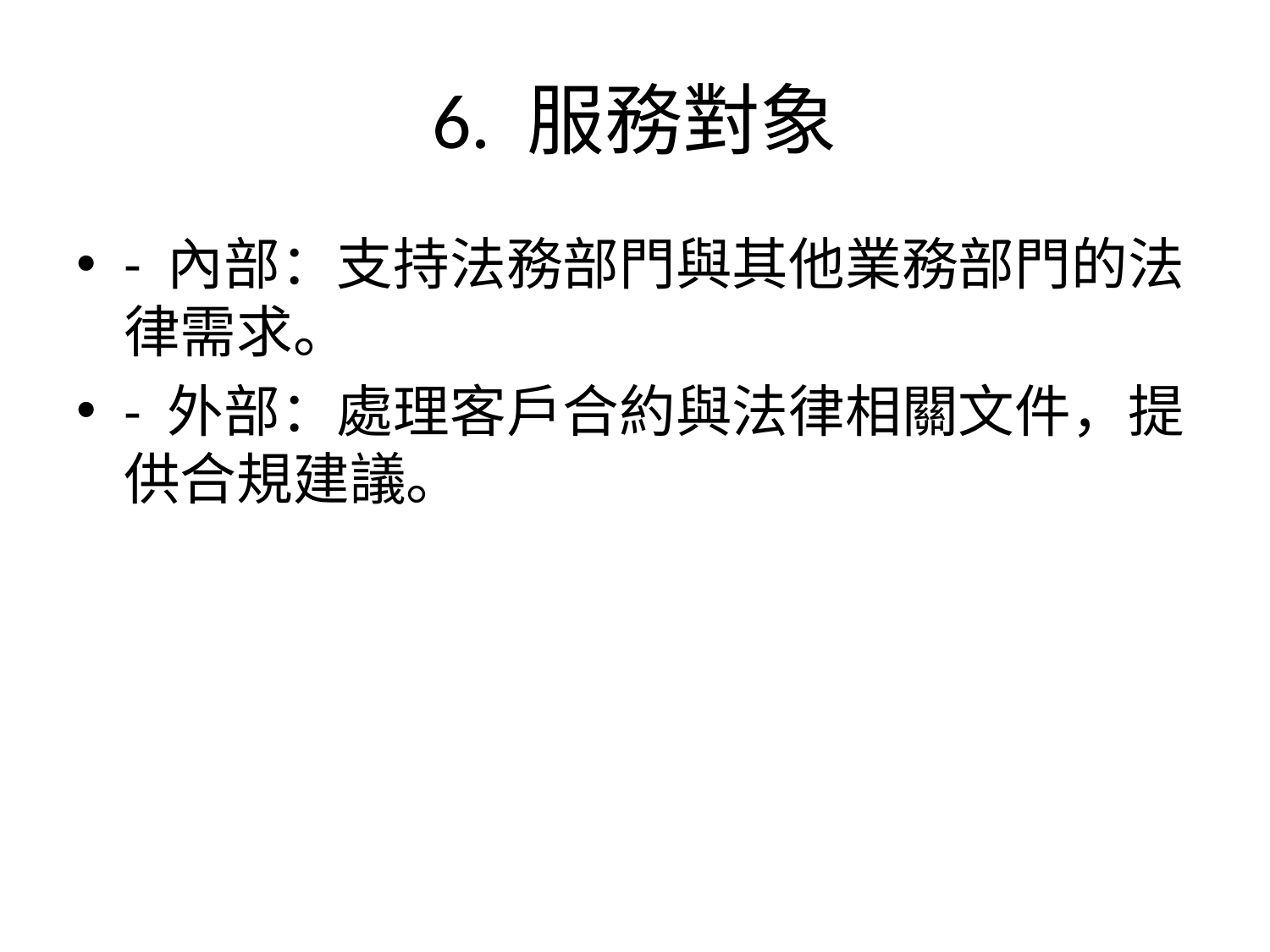

# 6. 服務對象
- 內部：支持法務部門與其他業務部門的法律需求。
- 外部：處理客戶合約與法律相關文件，提供合規建議。